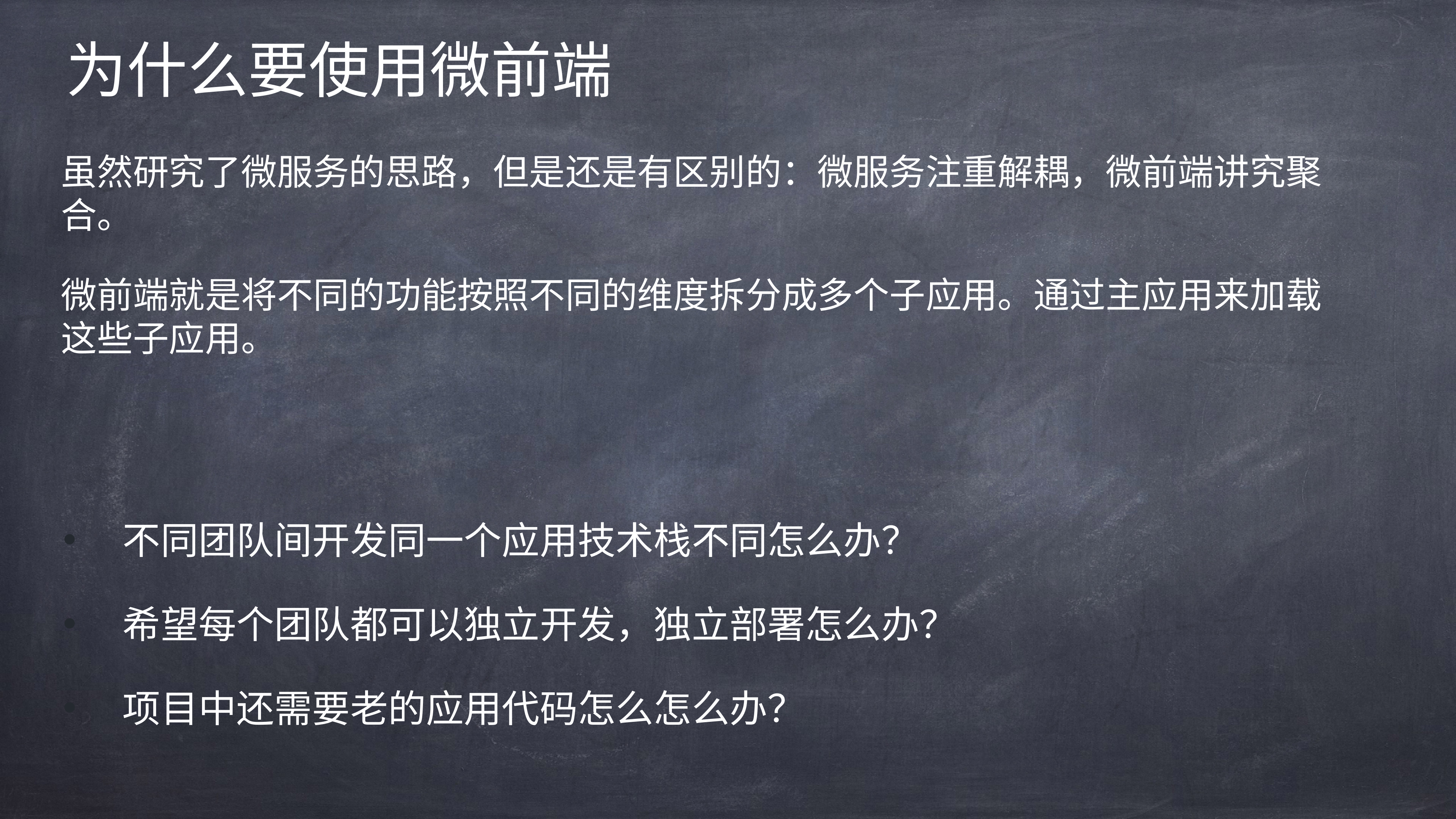

为什么要使用微前端
# 虽然研究了微服务的思路，但是还是有区别的：微服务注重解耦，微前端讲究聚合。
微前端就是将不同的功能按照不同的维度拆分成多个子应用。通过主应用来加载这些子应用。

不同团队间开发同一个应用技术栈不同怎么办？
希望每个团队都可以独立开发，独立部署怎么办？
项目中还需要老的应用代码怎么怎么办？